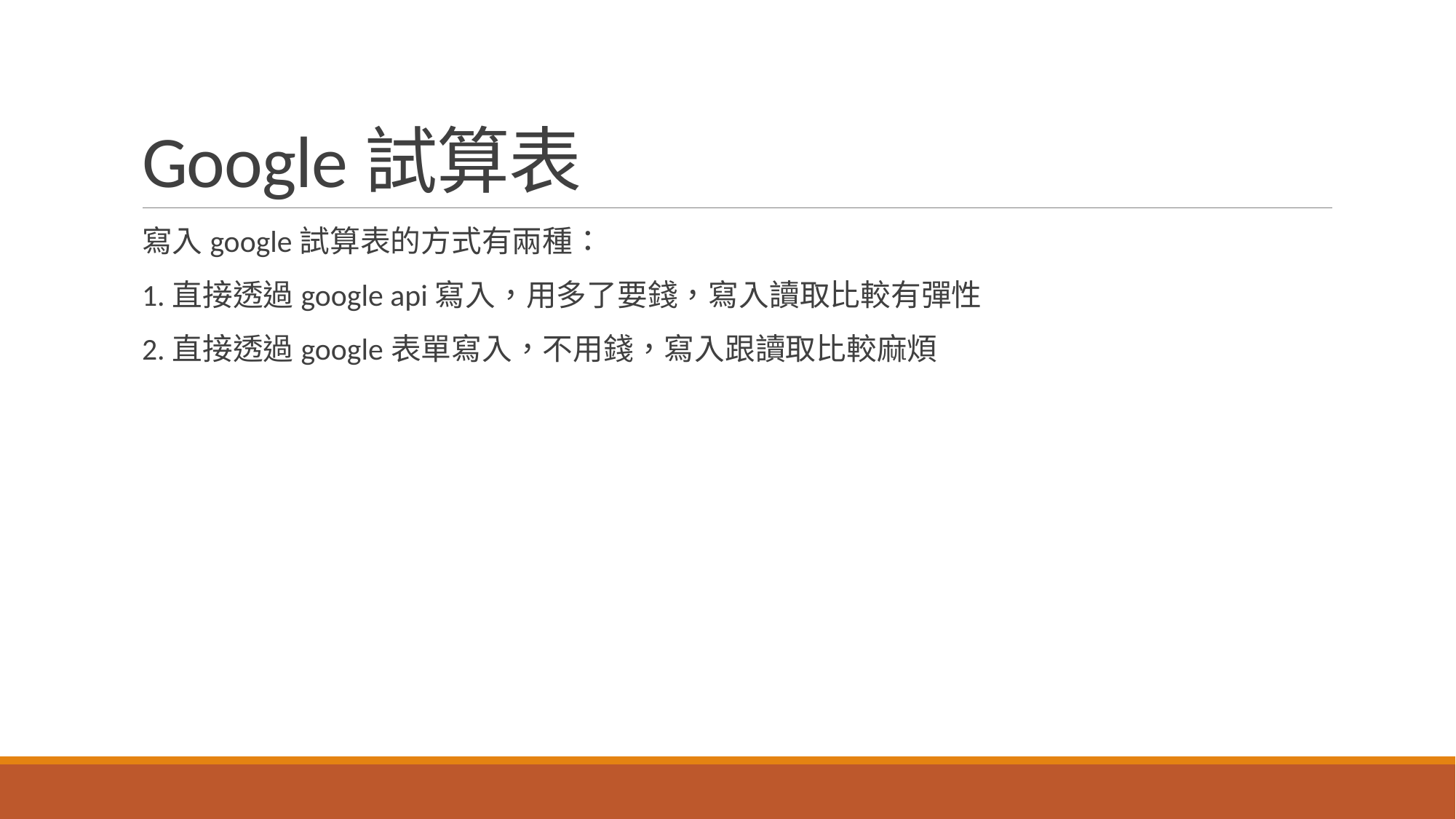

# Google試算表
寫入google試算表的方式有兩種：
1.直接透過google api寫入，用多了要錢，寫入讀取比較有彈性
2.直接透過google表單寫入，不用錢，寫入跟讀取比較麻煩